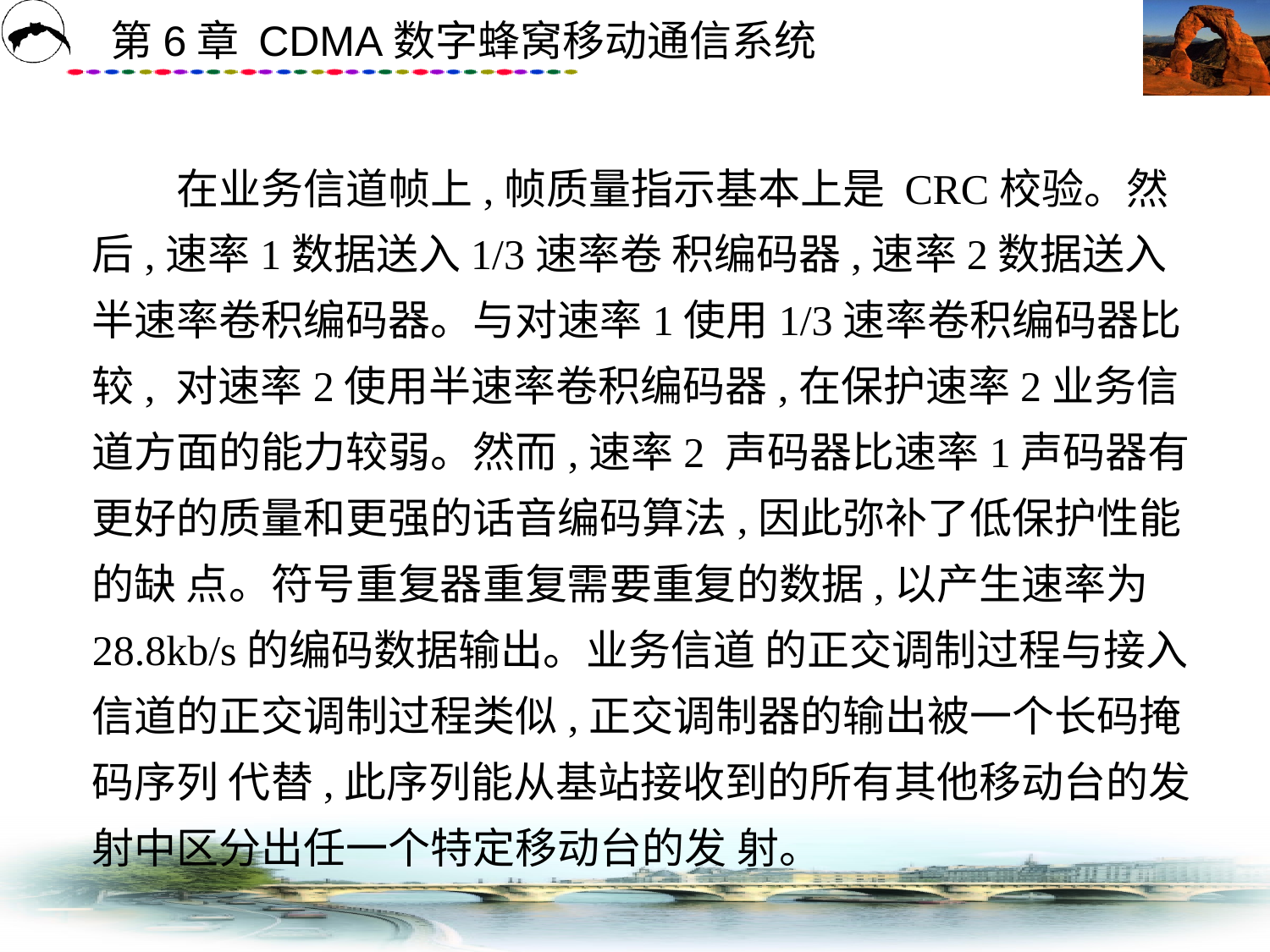

# 在业务信道帧上,帧质量指示基本上是 CRC校验。然后,速率1数据送入1/3速率卷 积编码器,速率2数据送入半速率卷积编码器。与对速率1使用1/3速率卷积编码器比较, 对速率2使用半速率卷积编码器,在保护速率2业务信道方面的能力较弱。然而,速率2 声码器比速率1声码器有更好的质量和更强的话音编码算法,因此弥补了低保护性能的缺 点。符号重复器重复需要重复的数据,以产生速率为28.8kb/s的编码数据输出。业务信道 的正交调制过程与接入信道的正交调制过程类似,正交调制器的输出被一个长码掩码序列 代替,此序列能从基站接收到的所有其他移动台的发射中区分出任一个特定移动台的发 射。